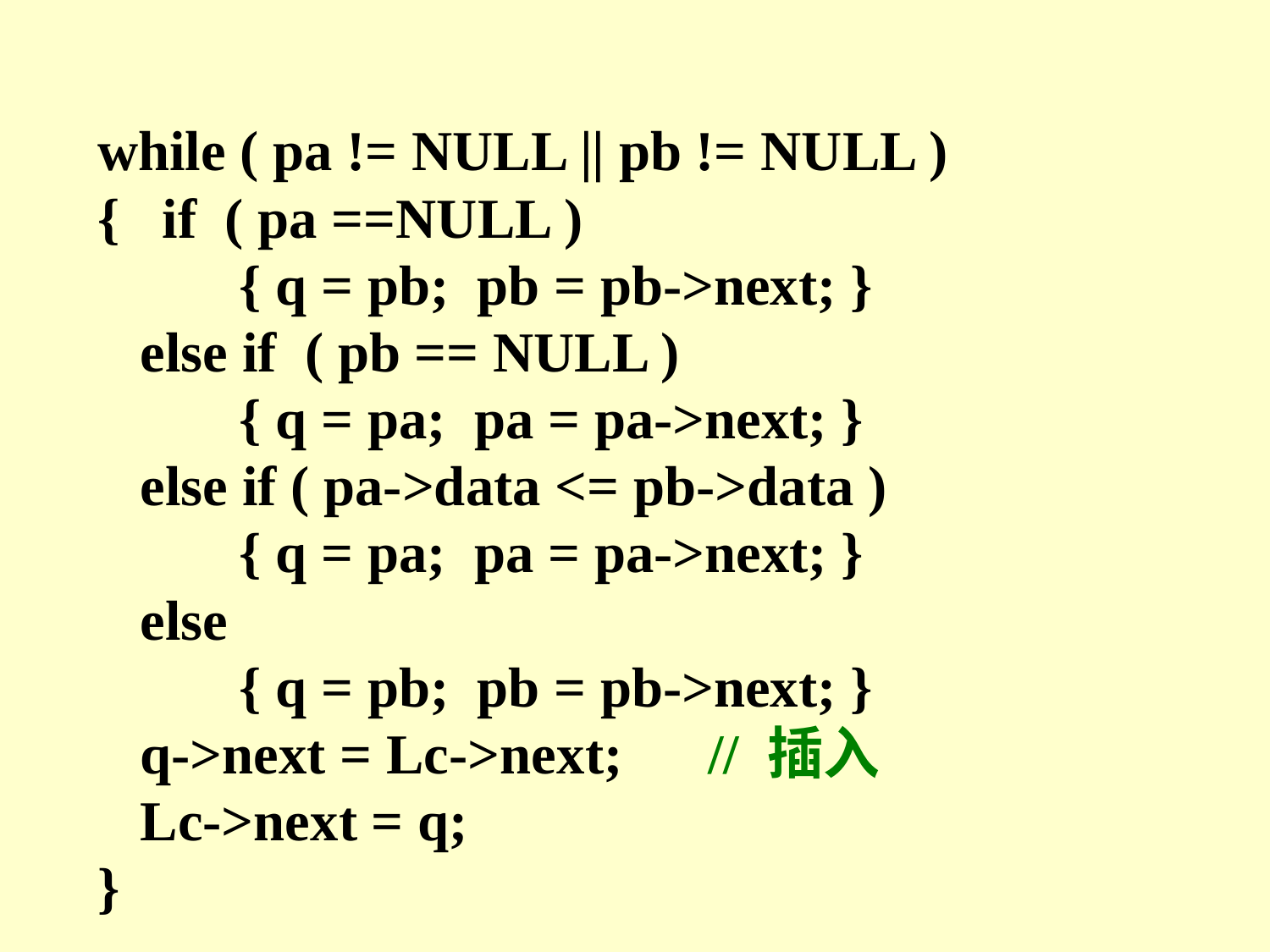

while ( pa != NULL || pb != NULL )
{   if  ( pa ==NULL )
          { q = pb;  pb = pb->next; }
   else if  ( pb == NULL )
          { q = pa;  pa = pa->next; }
   else if ( pa->data <= pb->data )
          { q = pa;  pa = pa->next; }
   else
          { q = pb;  pb = pb->next; }
   q->next = Lc->next;      // 插入
   Lc->next = q;
}